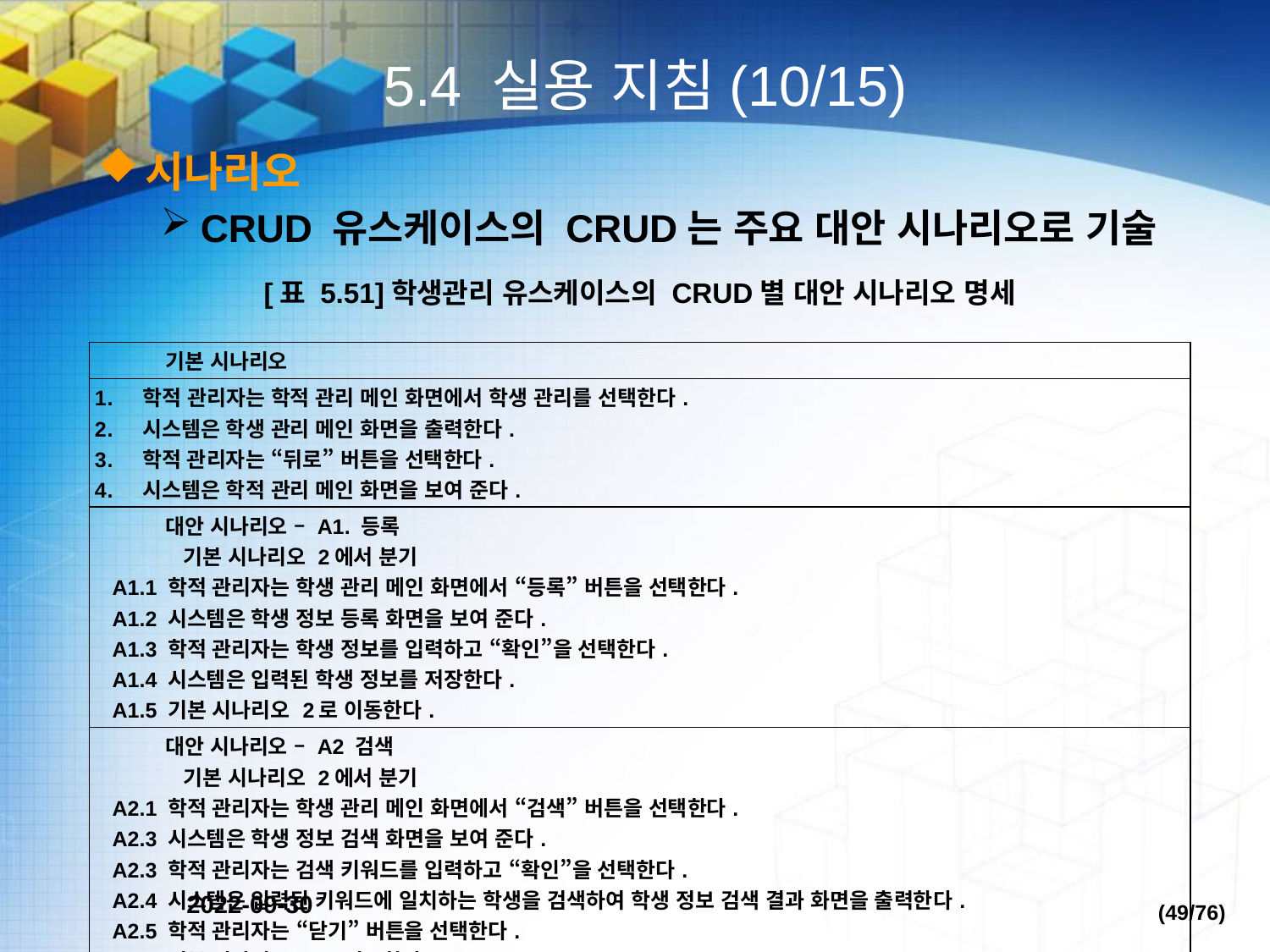

# 5.4 실용 지침(10/15)
시나리오
CRUD 유스케이스의 CRUD는 주요 대안 시나리오로 기술
[표 5.51]학생관리 유스케이스의 CRUD별 대안 시나리오 명세
| 기본 시나리오 |
| --- |
| 학적 관리자는 학적 관리 메인 화면에서 학생 관리를 선택한다. 시스템은 학생 관리 메인 화면을 출력한다. 학적 관리자는 “뒤로” 버튼을 선택한다. 시스템은 학적 관리 메인 화면을 보여 준다. |
| 대안 시나리오 – A1. 등록 기본 시나리오 2에서 분기 A1.1 학적 관리자는 학생 관리 메인 화면에서 “등록” 버튼을 선택한다. A1.2 시스템은 학생 정보 등록 화면을 보여 준다. A1.3 학적 관리자는 학생 정보를 입력하고 “확인”을 선택한다. A1.4 시스템은 입력된 학생 정보를 저장한다. A1.5 기본 시나리오 2로 이동한다. |
| 대안 시나리오 – A2 검색 기본 시나리오 2에서 분기 A2.1 학적 관리자는 학생 관리 메인 화면에서 “검색” 버튼을 선택한다. A2.3 시스템은 학생 정보 검색 화면을 보여 준다. A2.3 학적 관리자는 검색 키워드를 입력하고 “확인”을 선택한다. A2.4 시스템은 입력된 키워드에 일치하는 학생을 검색하여 학생 정보 검색 결과 화면을 출력한다. A2.5 학적 관리자는 “닫기” 버튼을 선택한다. A2.6 기본 시나리오 2로 이동한다. |
(49/76)
2022-09-30